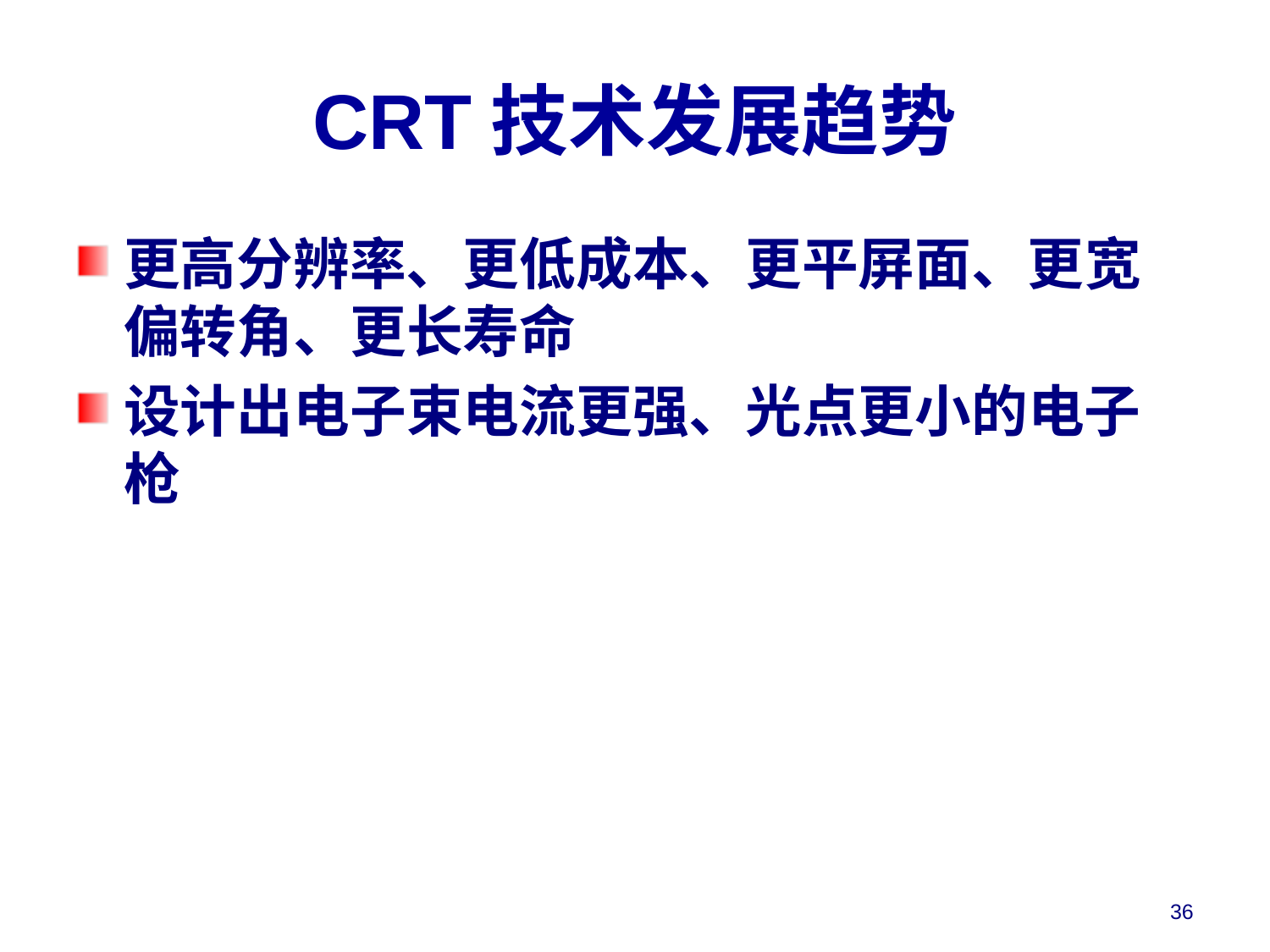

# CRT技术发展趋势
更高分辨率、更低成本、更平屏面、更宽偏转角、更长寿命
设计出电子束电流更强、光点更小的电子枪

36